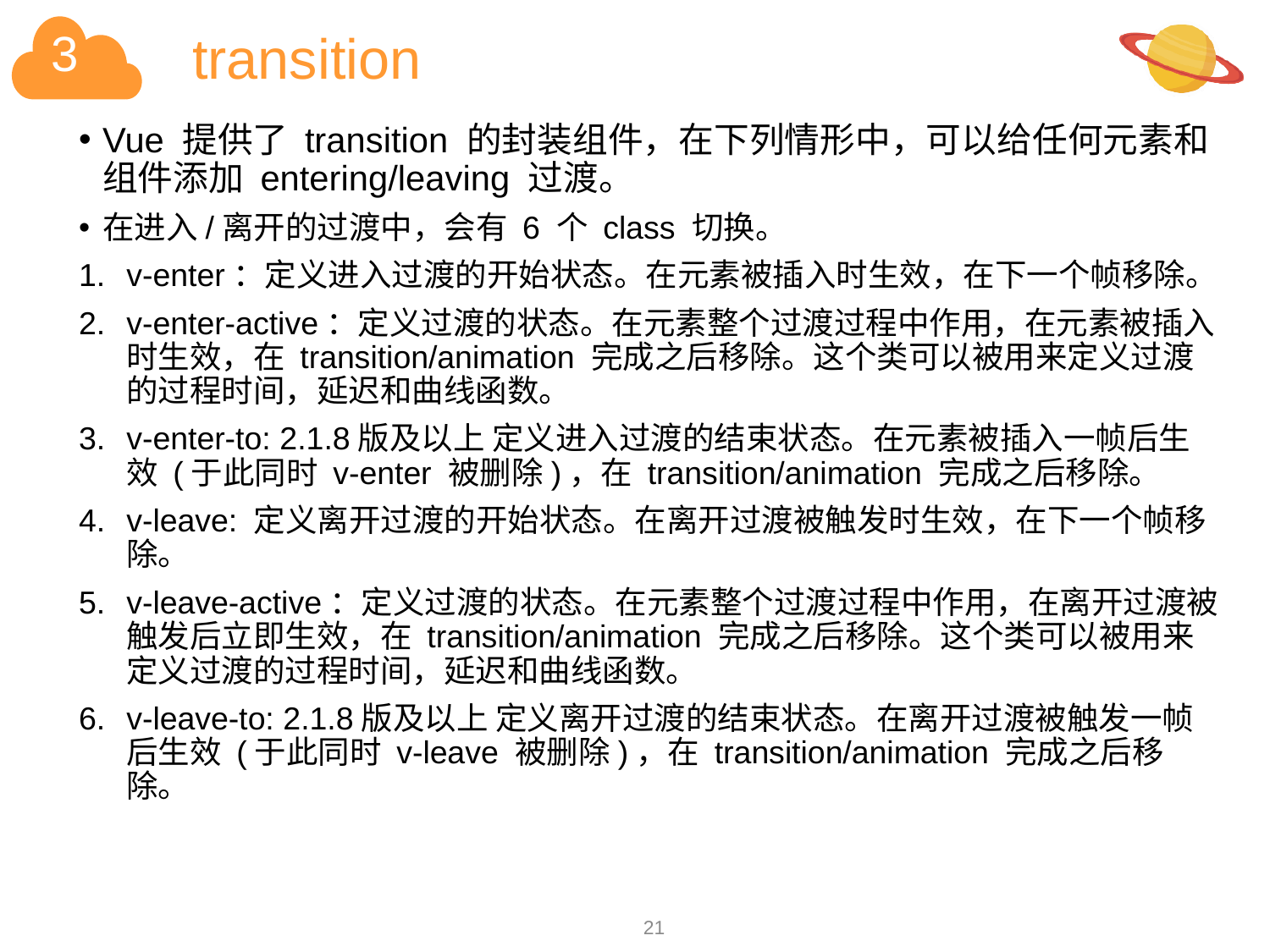

# transition
Vue 提供了 transition 的封装组件，在下列情形中，可以给任何元素和组件添加 entering/leaving 过渡。
在进入/离开的过渡中，会有 6 个 class 切换。
v-enter：定义进入过渡的开始状态。在元素被插入时生效，在下一个帧移除。
v-enter-active：定义过渡的状态。在元素整个过渡过程中作用，在元素被插入时生效，在 transition/animation 完成之后移除。这个类可以被用来定义过渡的过程时间，延迟和曲线函数。
v-enter-to: 2.1.8版及以上 定义进入过渡的结束状态。在元素被插入一帧后生效 (于此同时 v-enter 被删除)，在 transition/animation 完成之后移除。
v-leave: 定义离开过渡的开始状态。在离开过渡被触发时生效，在下一个帧移除。
v-leave-active：定义过渡的状态。在元素整个过渡过程中作用，在离开过渡被触发后立即生效，在 transition/animation 完成之后移除。这个类可以被用来定义过渡的过程时间，延迟和曲线函数。
v-leave-to: 2.1.8版及以上 定义离开过渡的结束状态。在离开过渡被触发一帧后生效 (于此同时 v-leave 被删除)，在 transition/animation 完成之后移除。

21